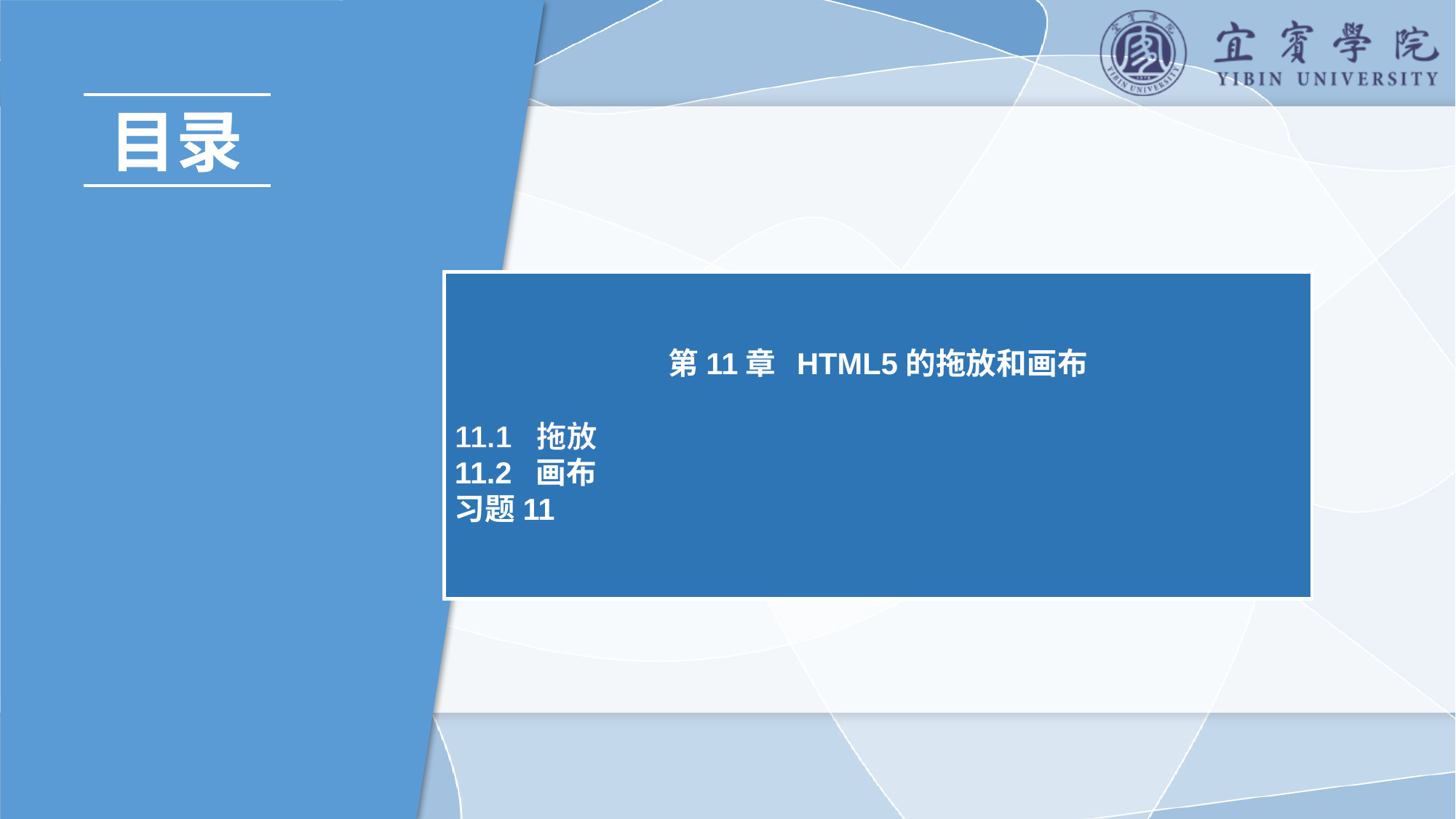

目录
第11章  HTML5的拖放和画布

11.1  拖放
11.2  画布
习题11